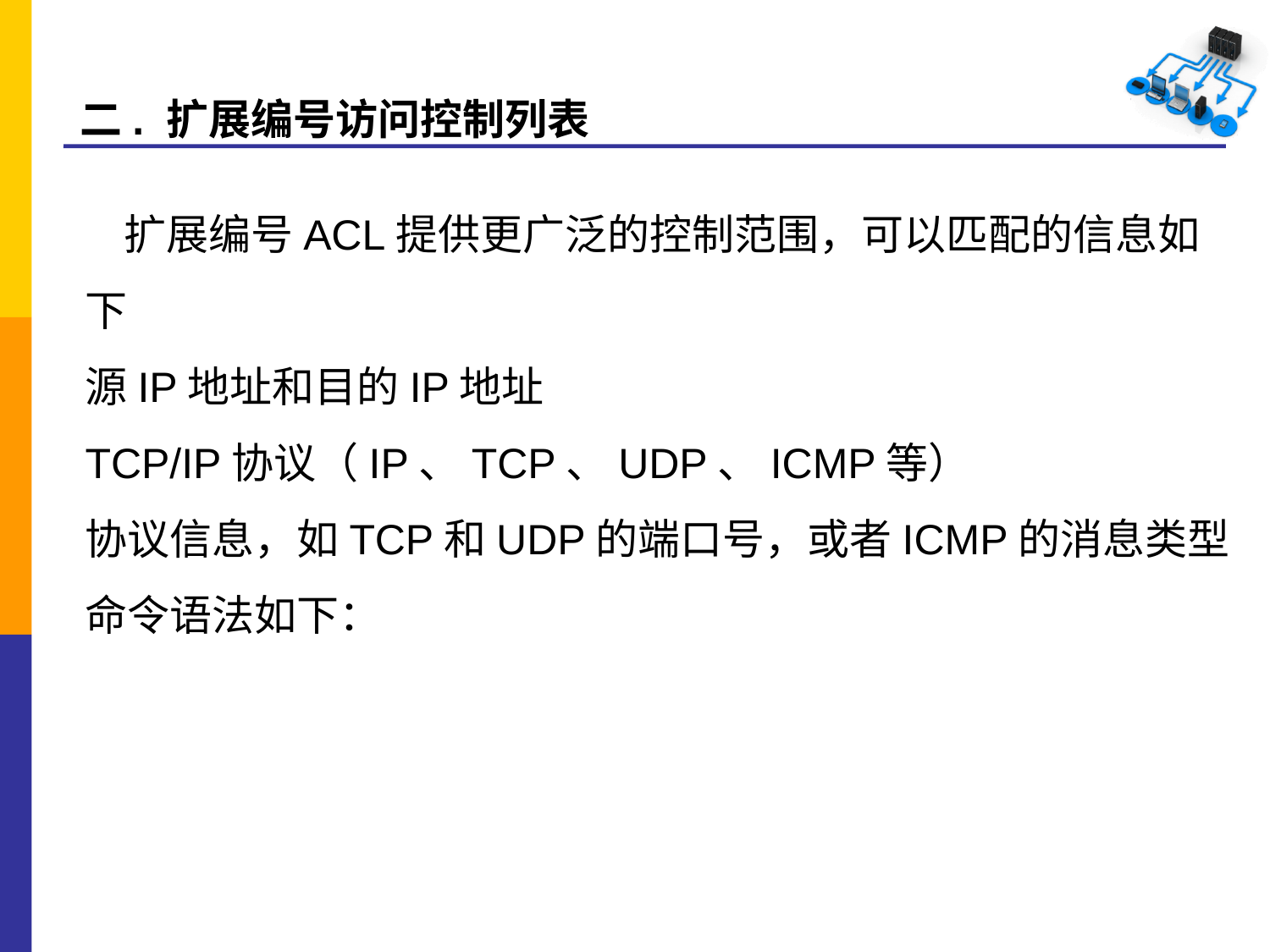

二. 扩展编号访问控制列表
   扩展编号ACL提供更广泛的控制范围，可以匹配的信息如下
源IP地址和目的IP地址
TCP/IP协议（IP、TCP、UDP、ICMP等）
协议信息，如TCP和UDP的端口号，或者ICMP的消息类型
命令语法如下：